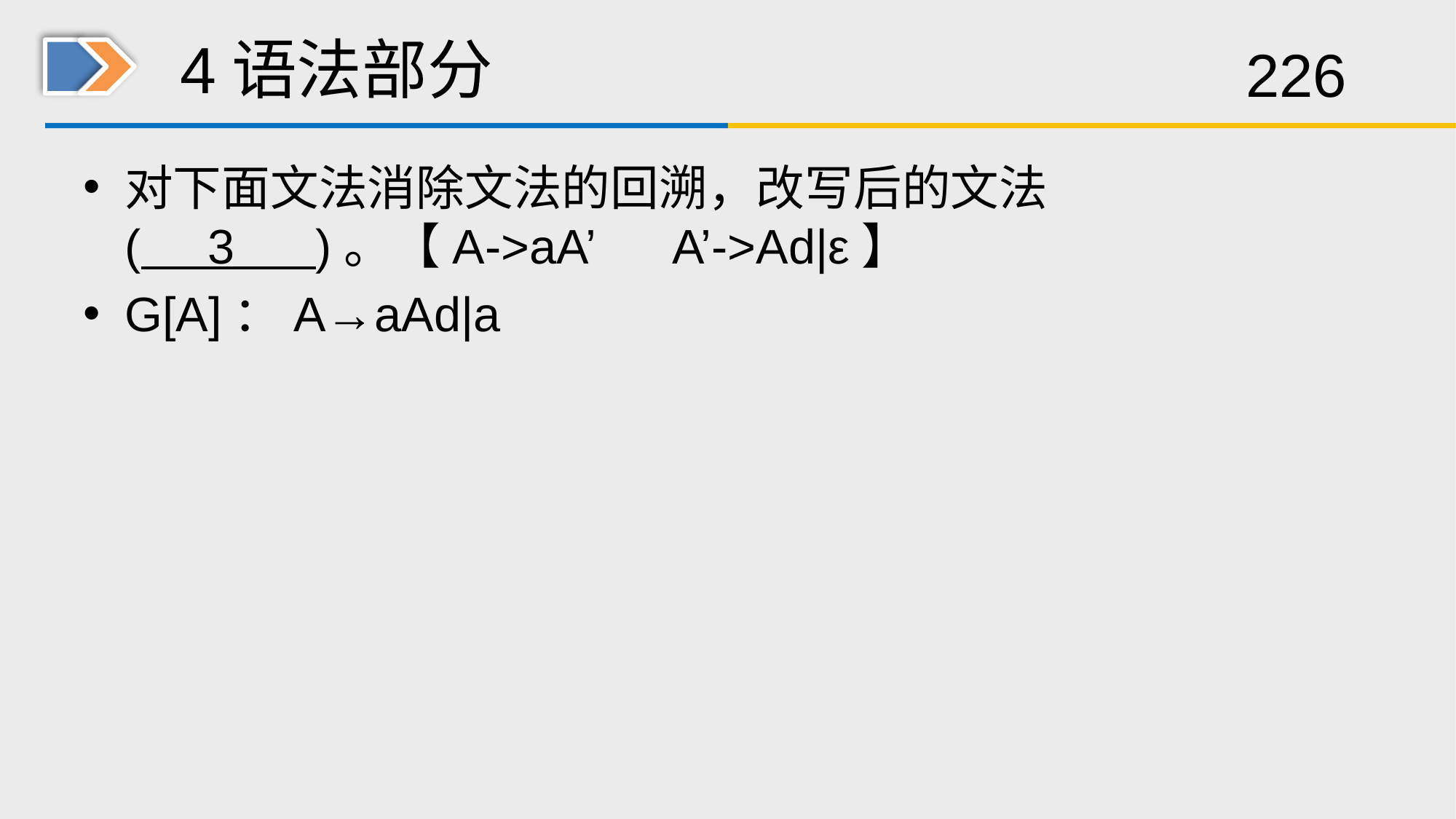

# 4语法部分
226
对下面文法消除文法的回溯，改写后的文法(     3      )。【A->aA’      A’->Ad|ε】
G[A]：A→aAd|a